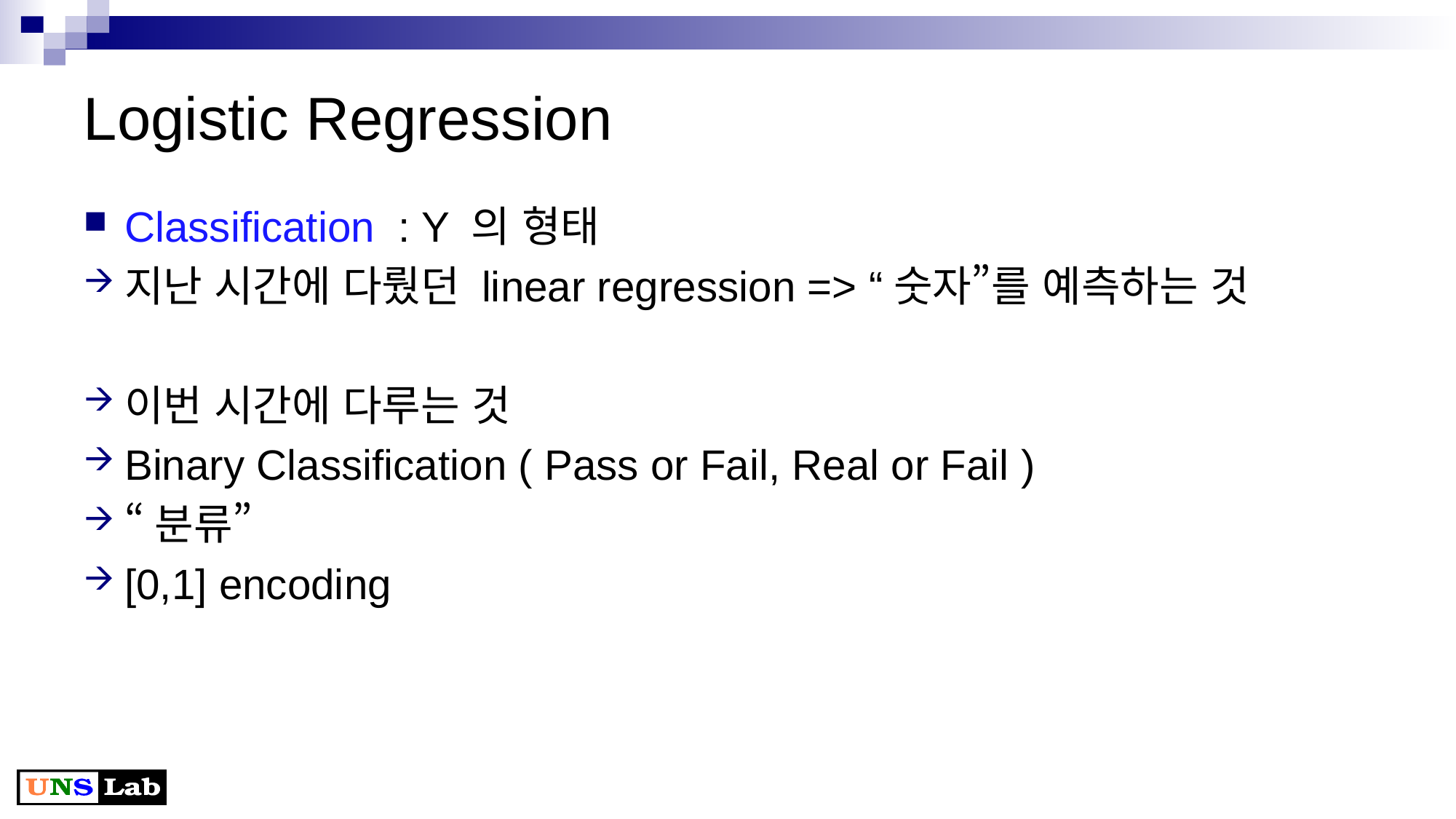

# Logistic Regression
Classification  : Y 의 형태
지난 시간에 다뤘던 linear regression => “숫자”를 예측하는 것

이번 시간에 다루는 것
Binary Classification ( Pass or Fail, Real or Fail )
“분류”
[0,1] encoding